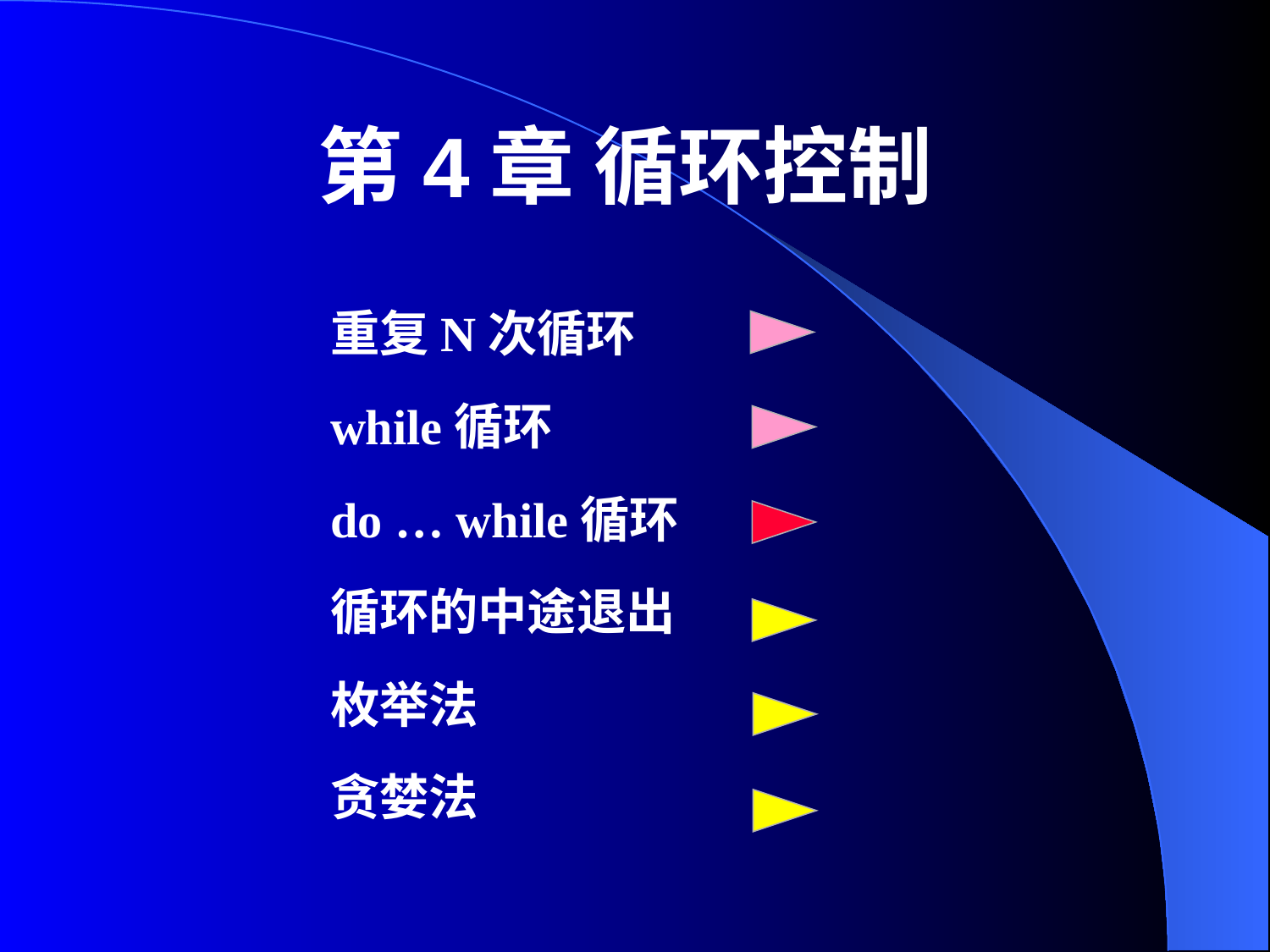

# 第4章 循环控制
重复N次循环
while循环
do … while循环
循环的中途退出
枚举法
贪婪法